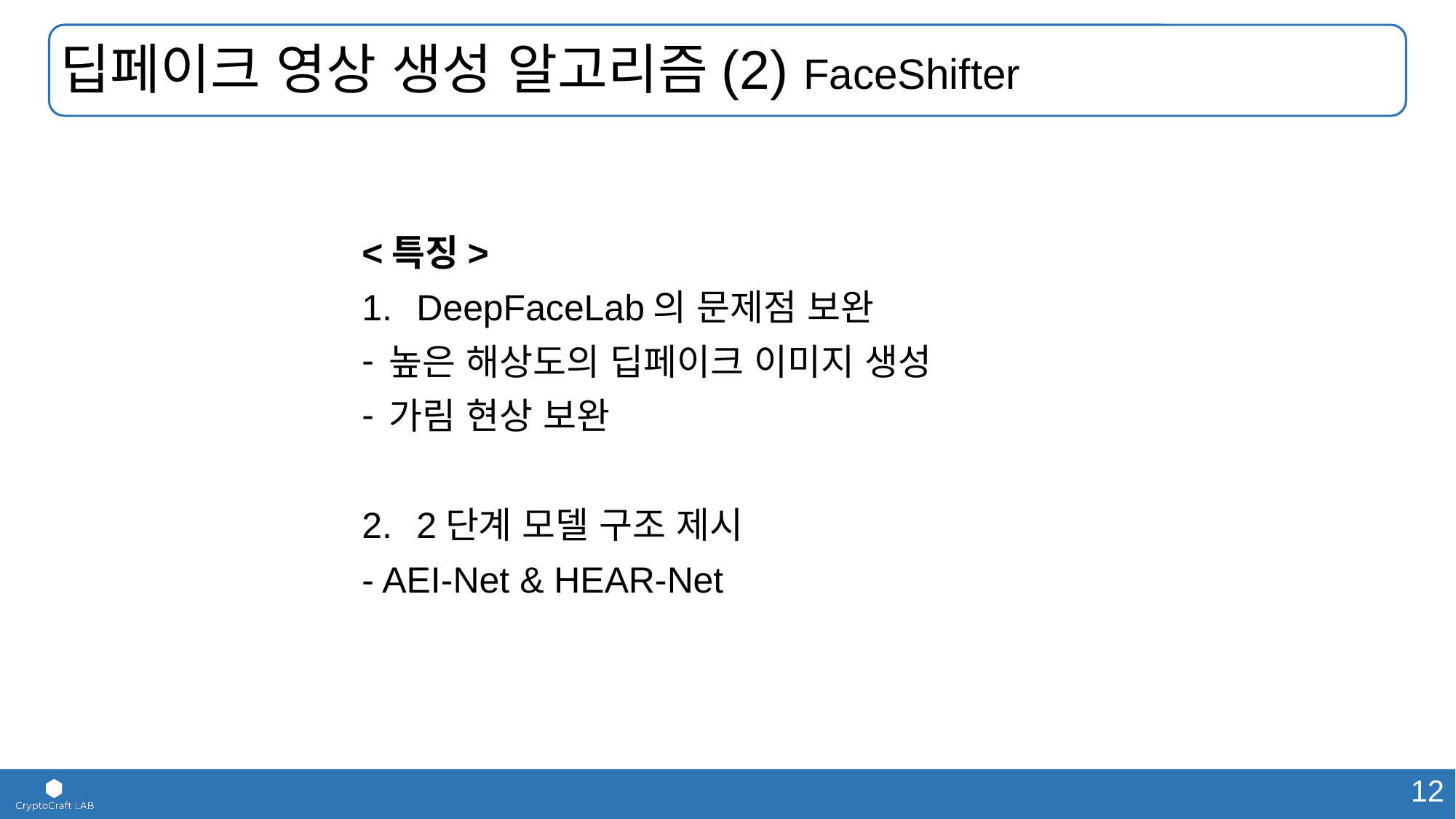

딥페이크 영상 생성 알고리즘(2) FaceShifter
<특징>
DeepFaceLab의 문제점 보완
높은 해상도의 딥페이크 이미지 생성
가림 현상 보완

2단계 모델 구조 제시
- AEI-Net & HEAR-Net